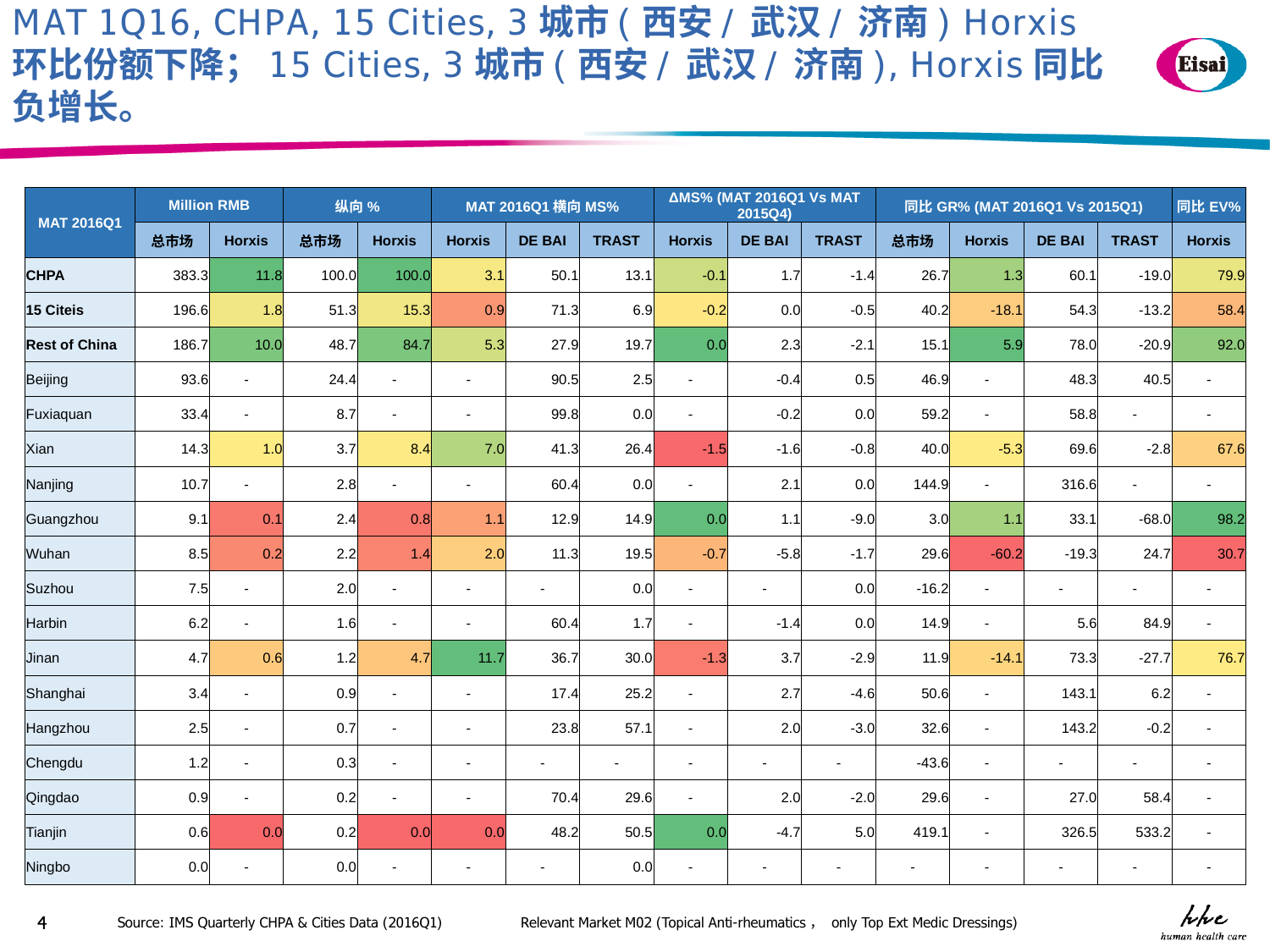

MAT 1Q16, CHPA, 15 Cities, 3城市(西安/武汉/济南) Horxis 环比份额下降；15 Cities, 3城市(西安/武汉/济南), Horxis同比负增长。
| MAT 2016Q1 | Million RMB |  | 纵向% |  | MAT 2016Q1横向MS% |  |  | ΔMS% (MAT 2016Q1 Vs MAT 2015Q4) |  |  | 同比GR% (MAT 2016Q1 Vs 2015Q1) |  |  |  | 同比EV% |
| --- | --- | --- | --- | --- | --- | --- | --- | --- | --- | --- | --- | --- | --- | --- | --- |
|  | 总市场 | Horxis | 总市场 | Horxis | Horxis | DE BAI | TRAST | Horxis | DE BAI | TRAST | 总市场 | Horxis | DE BAI | TRAST | Horxis |
| CHPA | 383.3 | 11.8 | 100.0 | 100.0 | 3.1 | 50.1 | 13.1 | -0.1 | 1.7 | -1.4 | 26.7 | 1.3 | 60.1 | -19.0 | 79.9 |
| 15 Citeis | 196.6 | 1.8 | 51.3 | 15.3 | 0.9 | 71.3 | 6.9 | -0.2 | 0.0 | -0.5 | 40.2 | -18.1 | 54.3 | -13.2 | 58.4 |
| Rest of China | 186.7 | 10.0 | 48.7 | 84.7 | 5.3 | 27.9 | 19.7 | 0.0 | 2.3 | -2.1 | 15.1 | 5.9 | 78.0 | -20.9 | 92.0 |
| Beijing | 93.6 | - | 24.4 | - | - | 90.5 | 2.5 | - | -0.4 | 0.5 | 46.9 | - | 48.3 | 40.5 | - |
| Fuxiaquan | 33.4 | - | 8.7 | - | - | 99.8 | 0.0 | - | -0.2 | 0.0 | 59.2 | - | 58.8 | - | - |
| Xian | 14.3 | 1.0 | 3.7 | 8.4 | 7.0 | 41.3 | 26.4 | -1.5 | -1.6 | -0.8 | 40.0 | -5.3 | 69.6 | -2.8 | 67.6 |
| Nanjing | 10.7 | - | 2.8 | - | - | 60.4 | 0.0 | - | 2.1 | 0.0 | 144.9 | - | 316.6 | - | - |
| Guangzhou | 9.1 | 0.1 | 2.4 | 0.8 | 1.1 | 12.9 | 14.9 | 0.0 | 1.1 | -9.0 | 3.0 | 1.1 | 33.1 | -68.0 | 98.2 |
| Wuhan | 8.5 | 0.2 | 2.2 | 1.4 | 2.0 | 11.3 | 19.5 | -0.7 | -5.8 | -1.7 | 29.6 | -60.2 | -19.3 | 24.7 | 30.7 |
| Suzhou | 7.5 | - | 2.0 | - | - | - | 0.0 | - | - | 0.0 | -16.2 | - | - | - | - |
| Harbin | 6.2 | - | 1.6 | - | - | 60.4 | 1.7 | - | -1.4 | 0.0 | 14.9 | - | 5.6 | 84.9 | - |
| Jinan | 4.7 | 0.6 | 1.2 | 4.7 | 11.7 | 36.7 | 30.0 | -1.3 | 3.7 | -2.9 | 11.9 | -14.1 | 73.3 | -27.7 | 76.7 |
| Shanghai | 3.4 | - | 0.9 | - | - | 17.4 | 25.2 | - | 2.7 | -4.6 | 50.6 | - | 143.1 | 6.2 | - |
| Hangzhou | 2.5 | - | 0.7 | - | - | 23.8 | 57.1 | - | 2.0 | -3.0 | 32.6 | - | 143.2 | -0.2 | - |
| Chengdu | 1.2 | - | 0.3 | - | - | - | - | - | - | - | -43.6 | - | - | - | - |
| Qingdao | 0.9 | - | 0.2 | - | - | 70.4 | 29.6 | - | 2.0 | -2.0 | 29.6 | - | 27.0 | 58.4 | - |
| Tianjin | 0.6 | 0.0 | 0.2 | 0.0 | 0.0 | 48.2 | 50.5 | 0.0 | -4.7 | 5.0 | 419.1 | - | 326.5 | 533.2 | - |
| Ningbo | 0.0 | - | 0.0 | - | - | - | 0.0 | - | - | - | - | - | - | - | - |
Source: IMS Quarterly CHPA & Cities Data (2016Q1)
 Relevant Market M02 (Topical Anti-rheumatics， only Top Ext Medic Dressings)
4